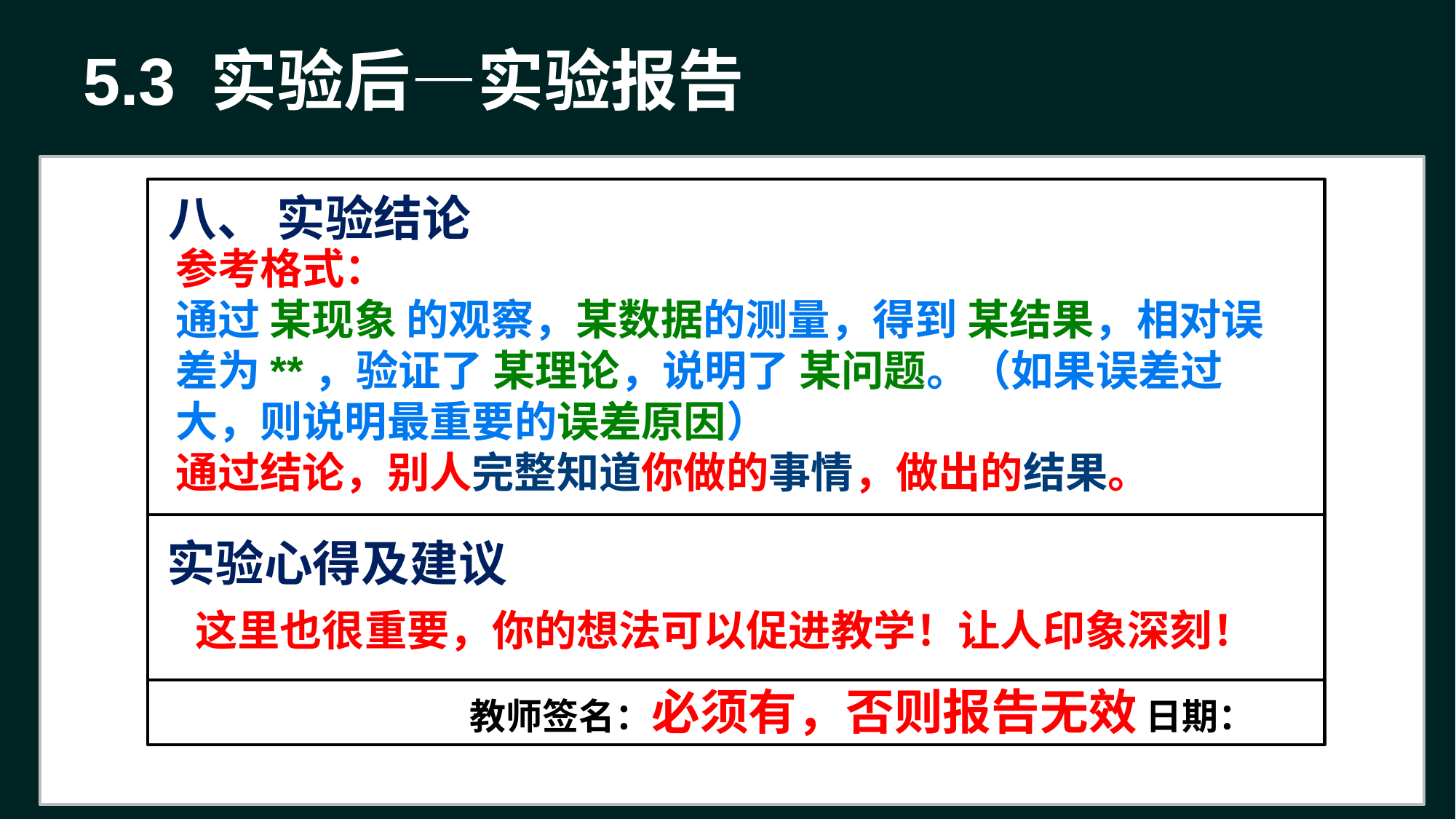

5.3 实验后—实验报告

八、 实验结论
参考格式：
通过 某现象 的观察，某数据的测量，得到 某结果，相对误差为**，验证了 某理论，说明了 某问题。（如果误差过大，则说明最重要的误差原因）
通过结论，别人完整知道你做的事情，做出的结果。
实验心得及建议
 这里也很重要，你的想法可以促进教学！让人印象深刻！
教师签名：必须有，否则报告无效 日期：